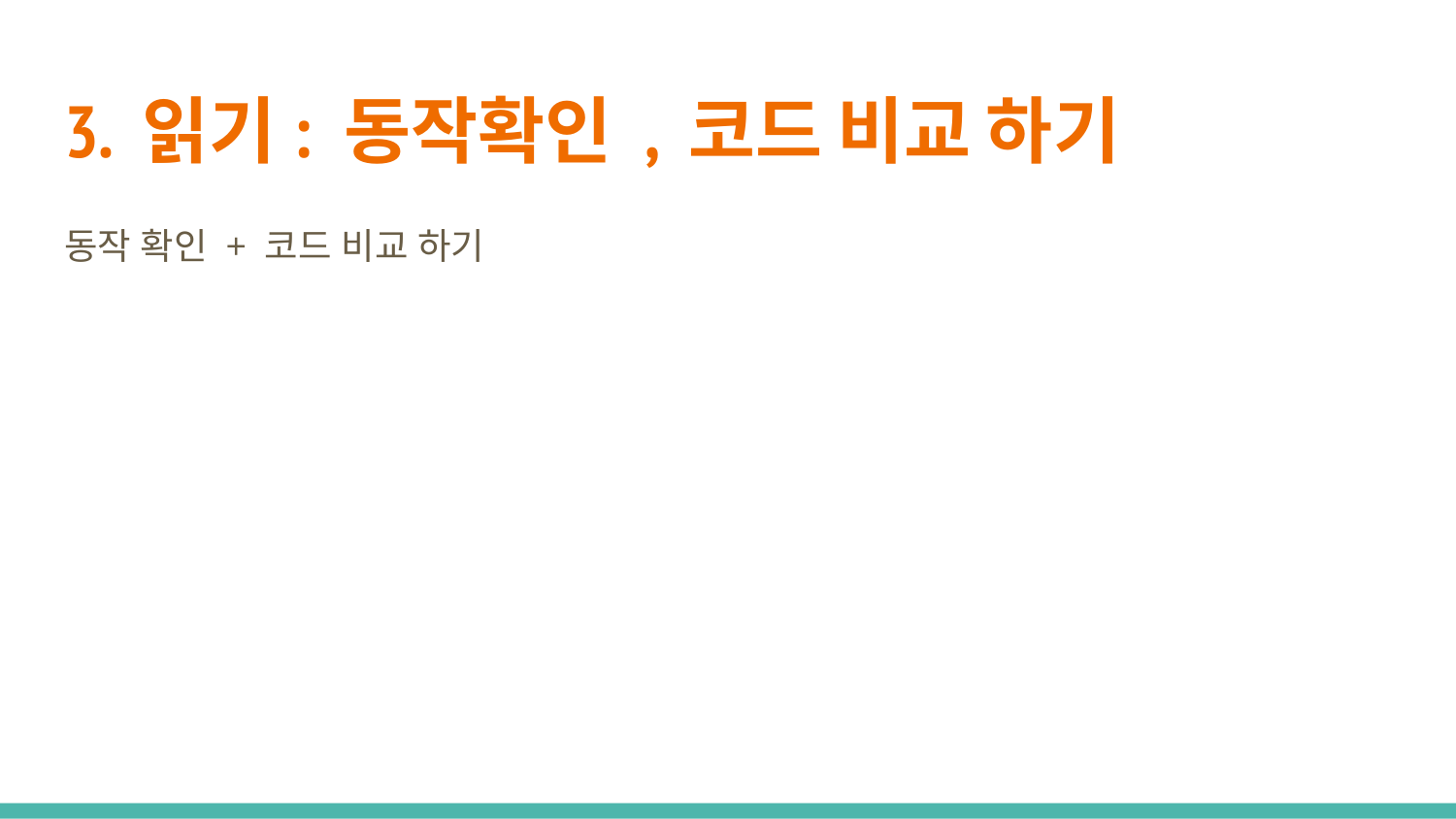

# 3. 읽기: 동작확인 , 코드 비교 하기
동작 확인 + 코드 비교 하기